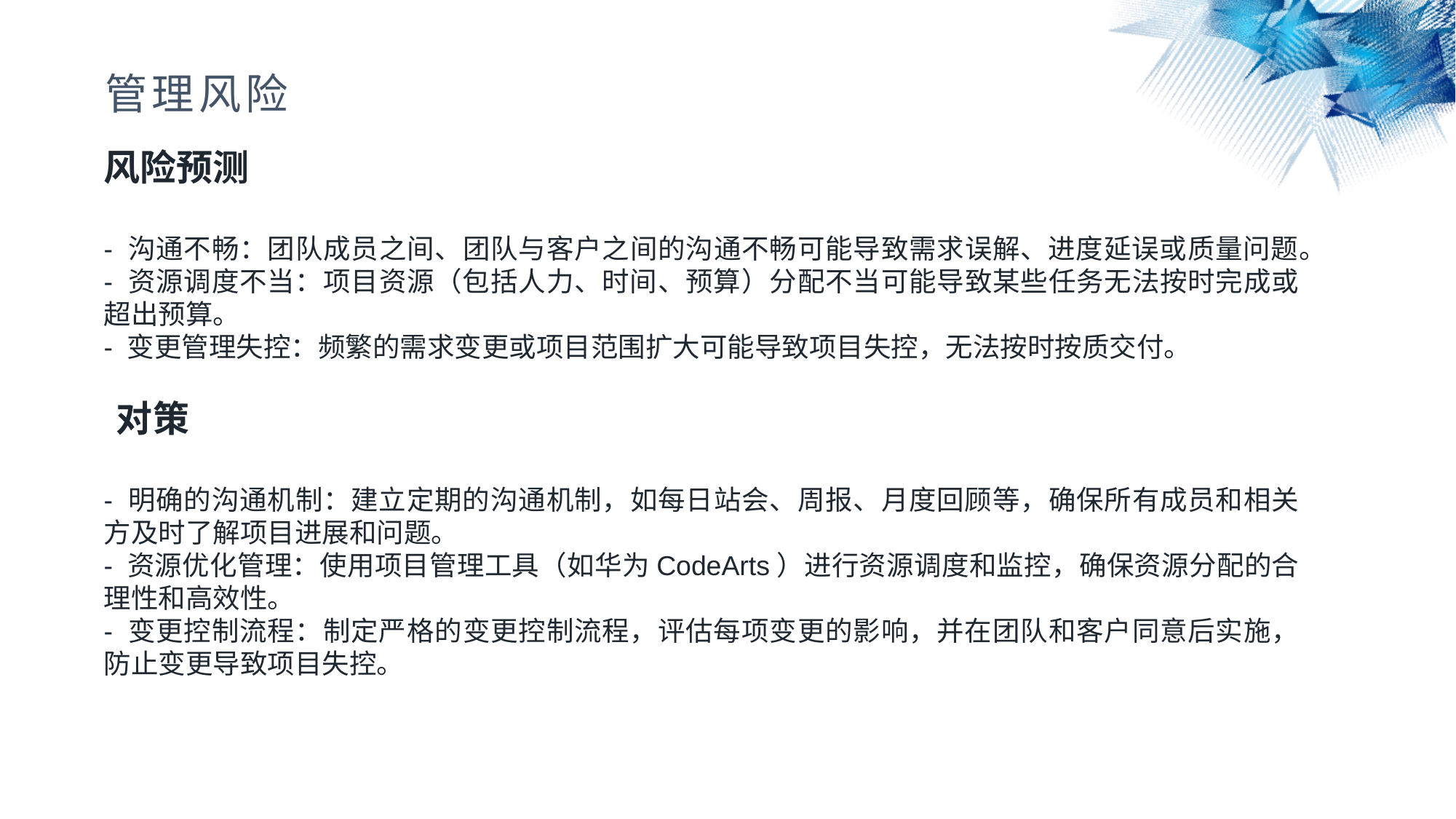

管理风险
风险预测

- 沟通不畅：团队成员之间、团队与客户之间的沟通不畅可能导致需求误解、进度延误或质量问题。
- 资源调度不当：项目资源（包括人力、时间、预算）分配不当可能导致某些任务无法按时完成或超出预算。
- 变更管理失控：频繁的需求变更或项目范围扩大可能导致项目失控，无法按时按质交付。

 对策

- 明确的沟通机制：建立定期的沟通机制，如每日站会、周报、月度回顾等，确保所有成员和相关方及时了解项目进展和问题。
- 资源优化管理：使用项目管理工具（如华为CodeArts）进行资源调度和监控，确保资源分配的合理性和高效性。
- 变更控制流程：制定严格的变更控制流程，评估每项变更的影响，并在团队和客户同意后实施，防止变更导致项目失控。